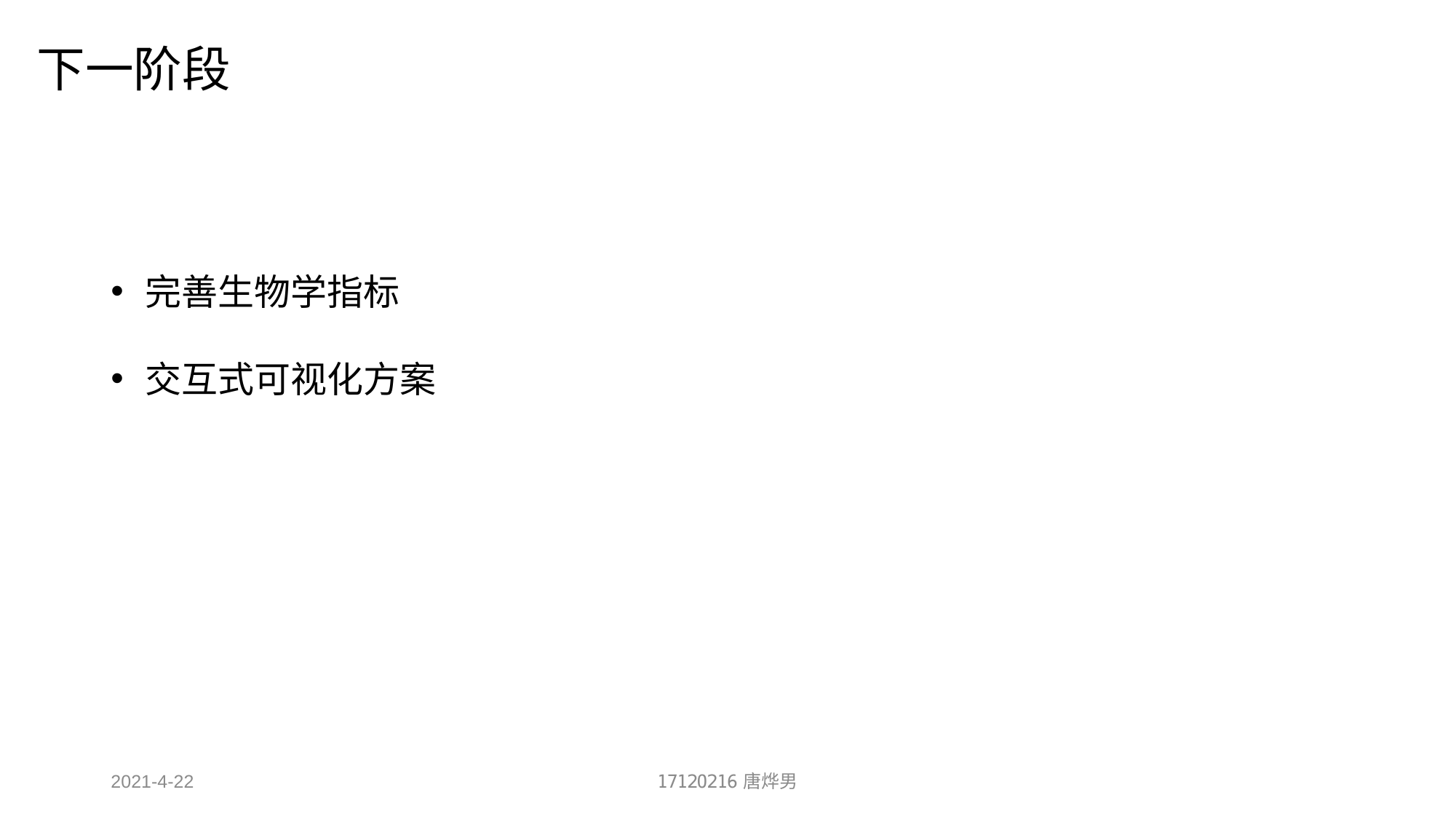

下一阶段
完善生物学指标
交互式可视化方案
2021-4-22
17120216 唐烨男
15